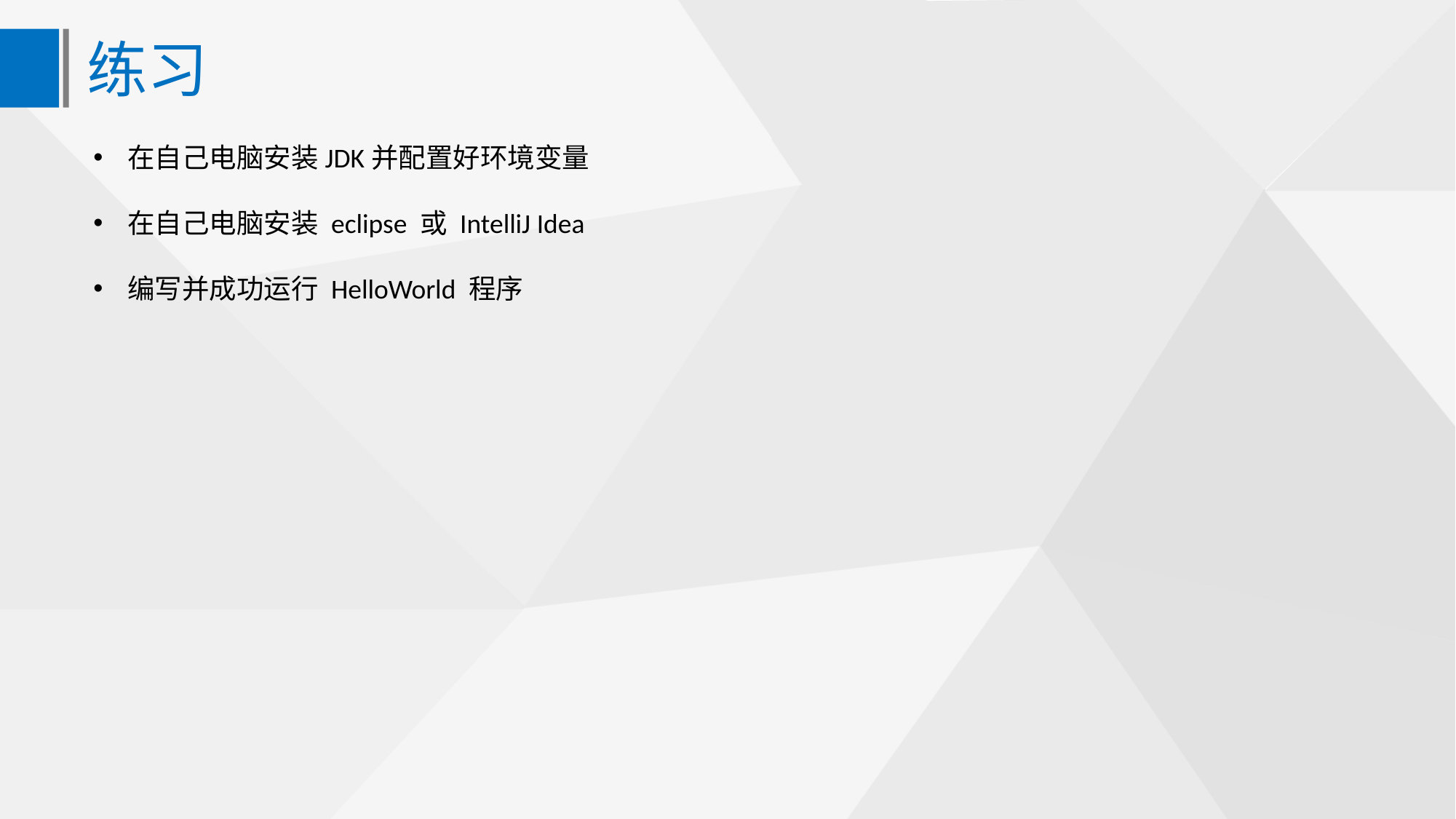

练习

在自己电脑安装JDK并配置好环境变量

在自己电脑安装 eclipse 或 IntelliJ Idea

编写并成功运行 HelloWorld 程序